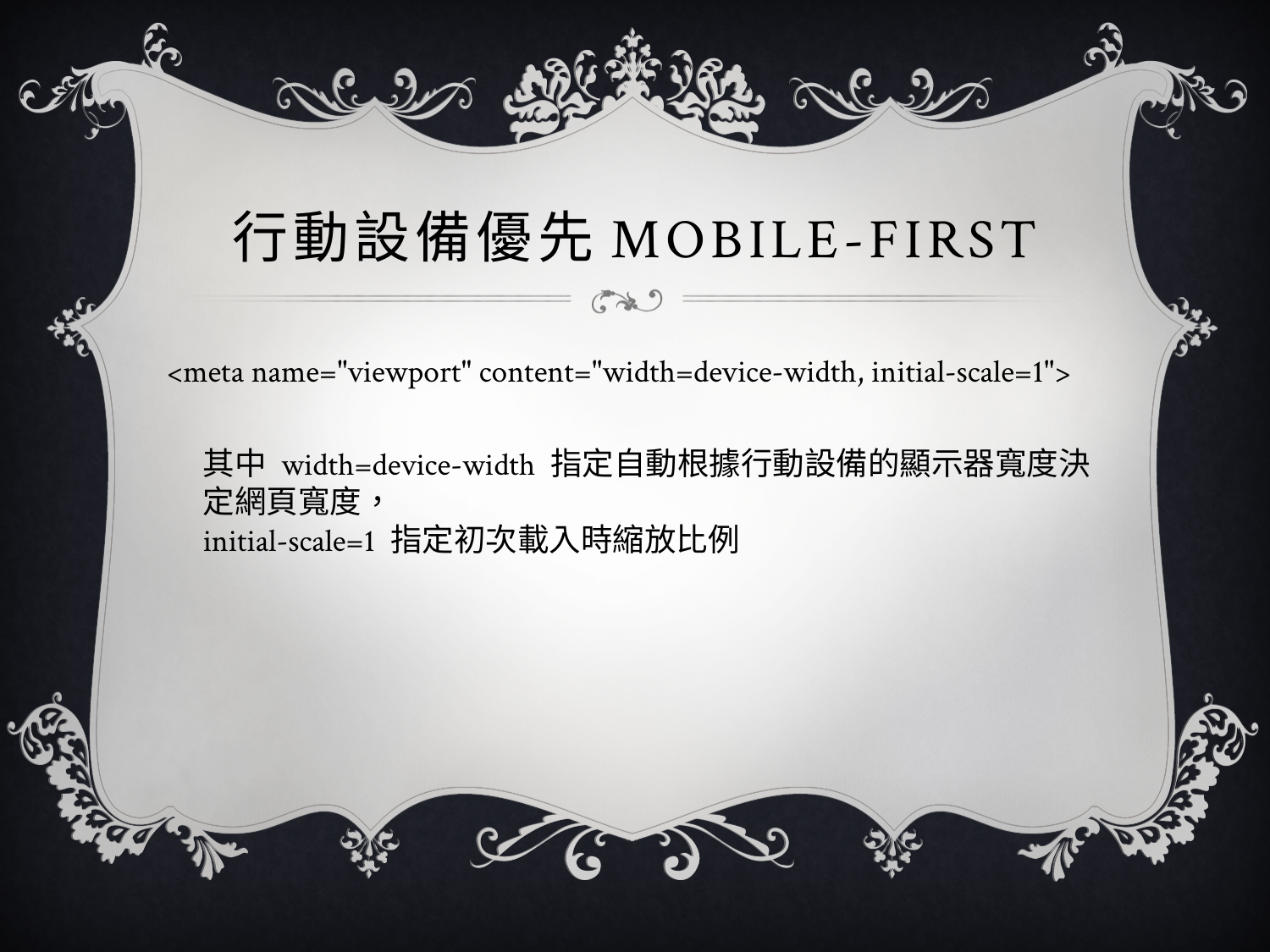

# 行動設備優先Mobile-first
<meta name="viewport" content="width=device-width, initial-scale=1">
其中 width=device-width 指定自動根據行動設備的顯示器寬度決定網頁寬度，
initial-scale=1 指定初次載入時縮放比例